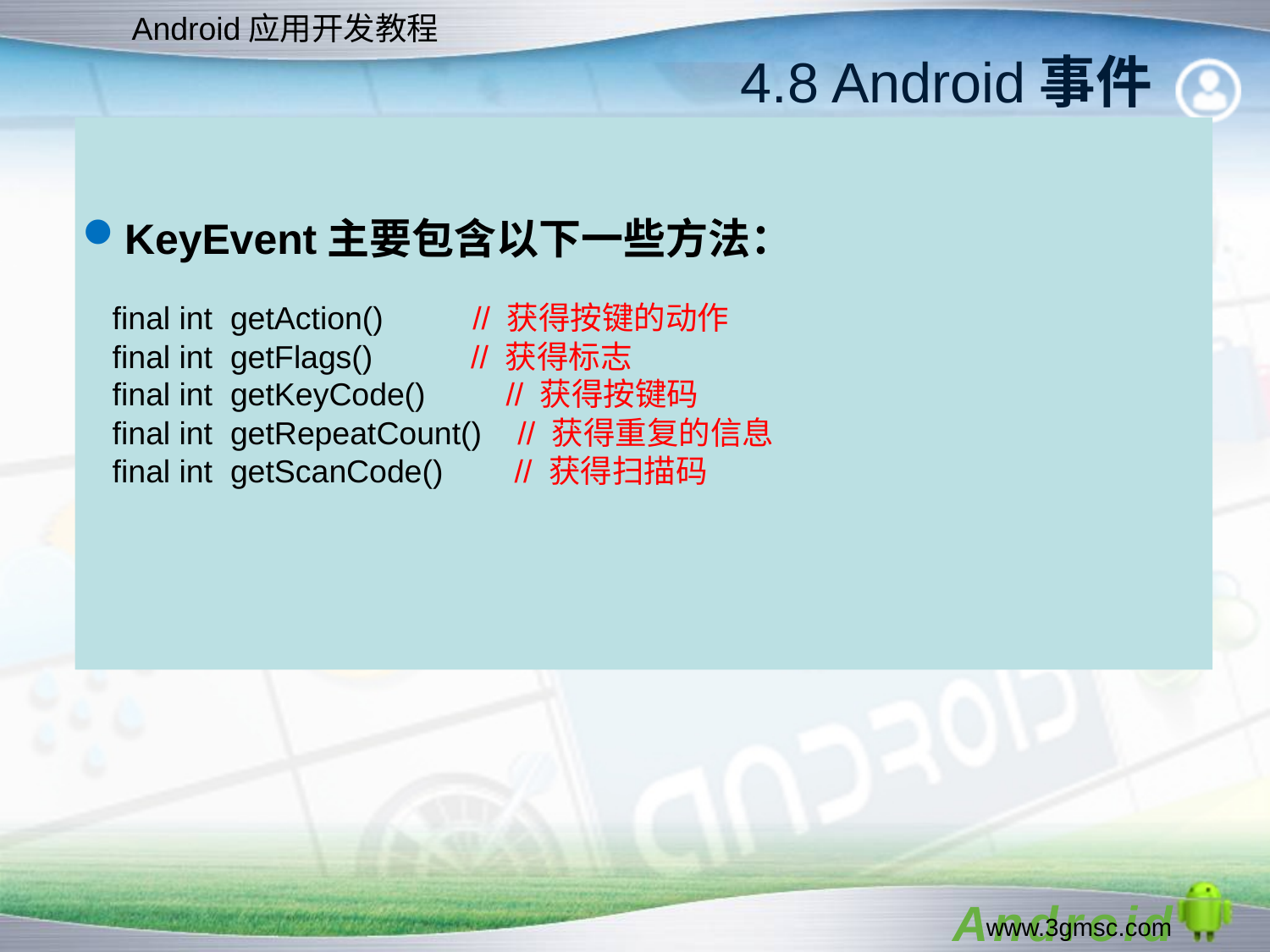

# 4.8 Android事件
KeyEvent主要包含以下一些方法：
final int  getAction()          // 获得按键的动作
final int  getFlags()           // 获得标志
final int  getKeyCode()         // 获得按键码
final int  getRepeatCount()    // 获得重复的信息
final int  getScanCode()        // 获得扫描码
www.3gmsc.com